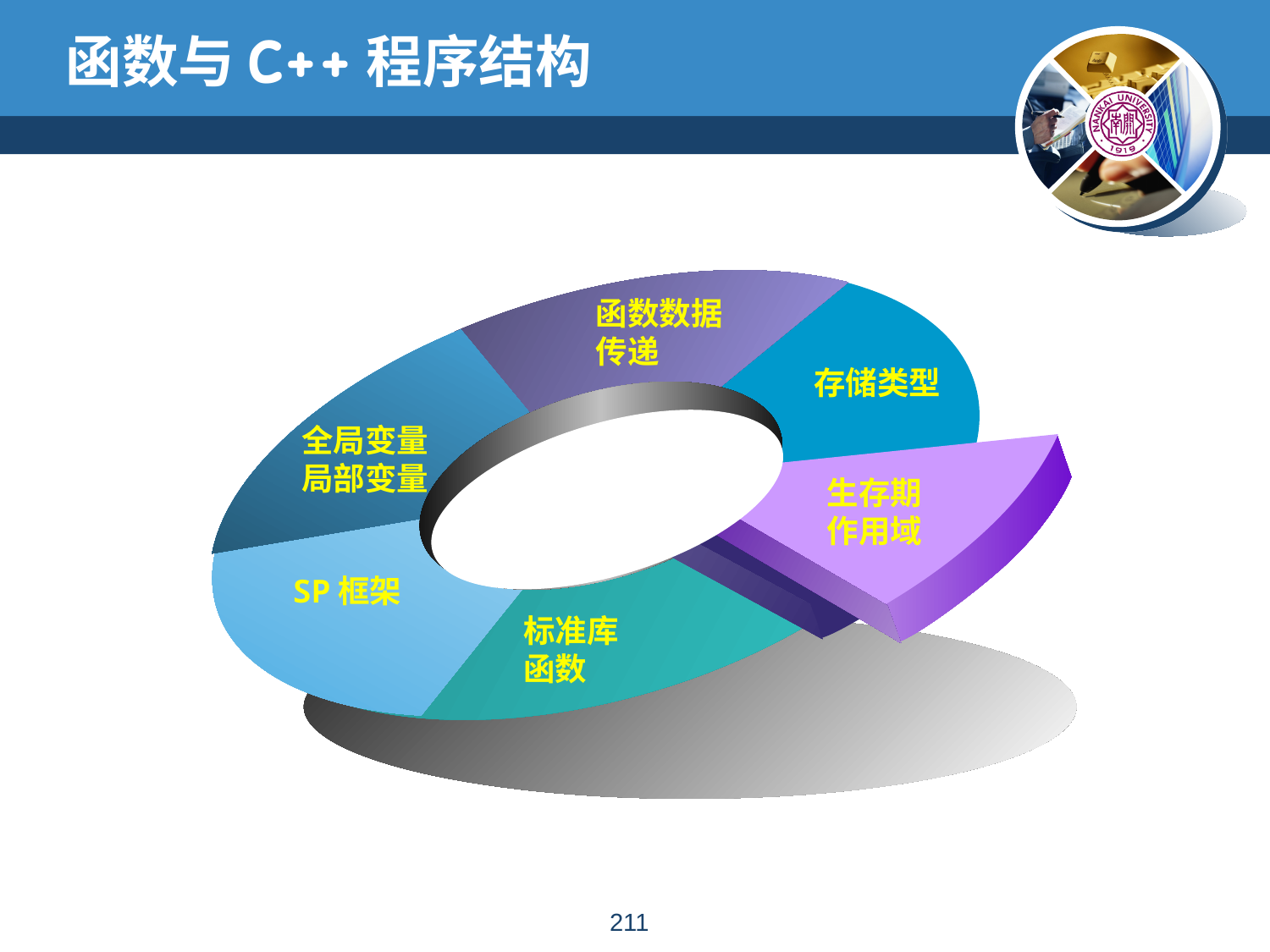

# 函数与C++程序结构

函数数据
传递

存储类型

全局变量
局部变量

生存期
作用域

生存期
作用域
SP框架
标准库
函数

211